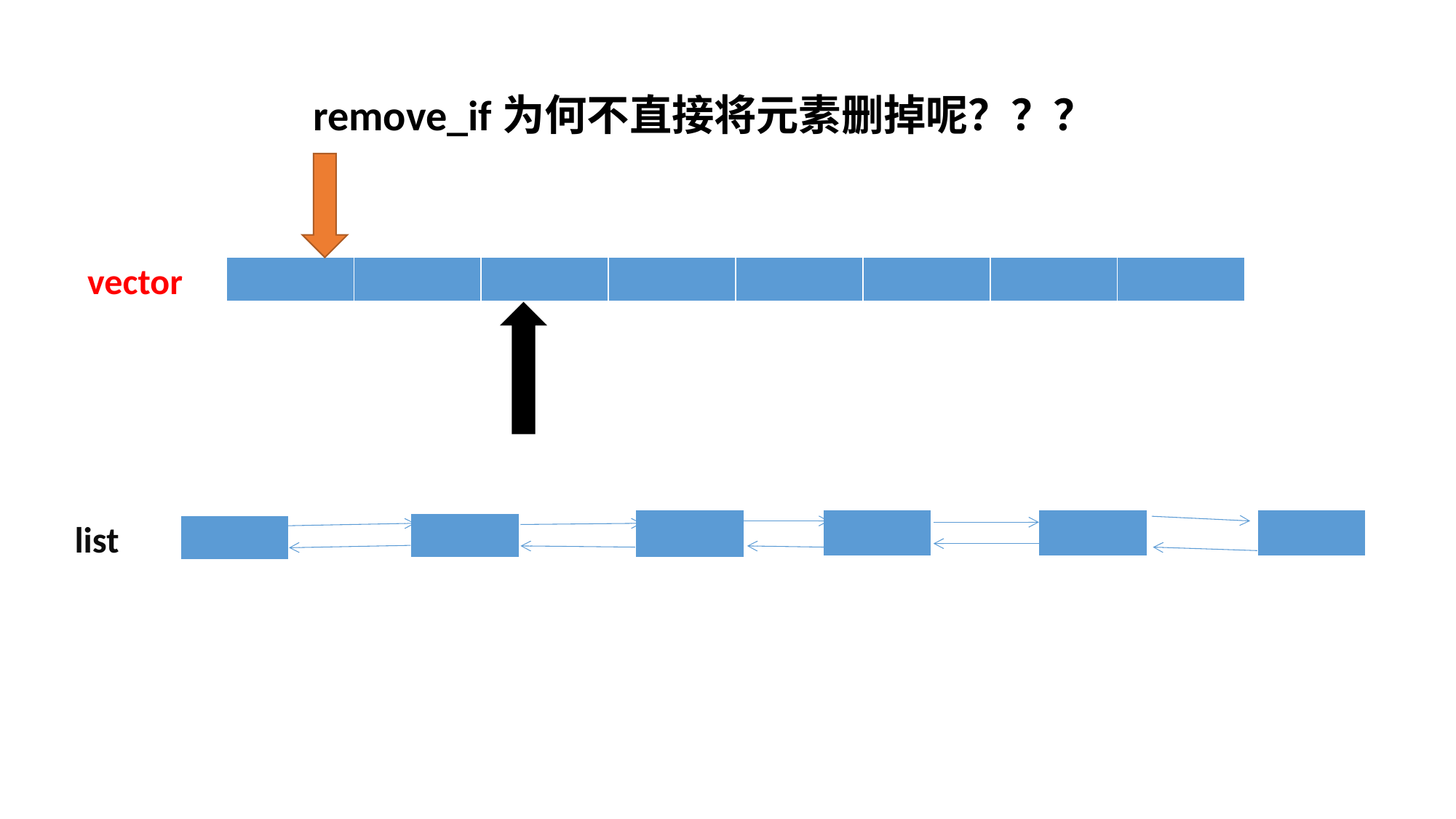

remove_if为何不直接将元素删掉呢？？？

vector
|  |  |  |  |  |  |  |  |
| --- | --- | --- | --- | --- | --- | --- | --- |

|  |
| --- |
|  |
| --- |
|  |
| --- |
|  |
| --- |
list
|  |
| --- |
|  |
| --- |